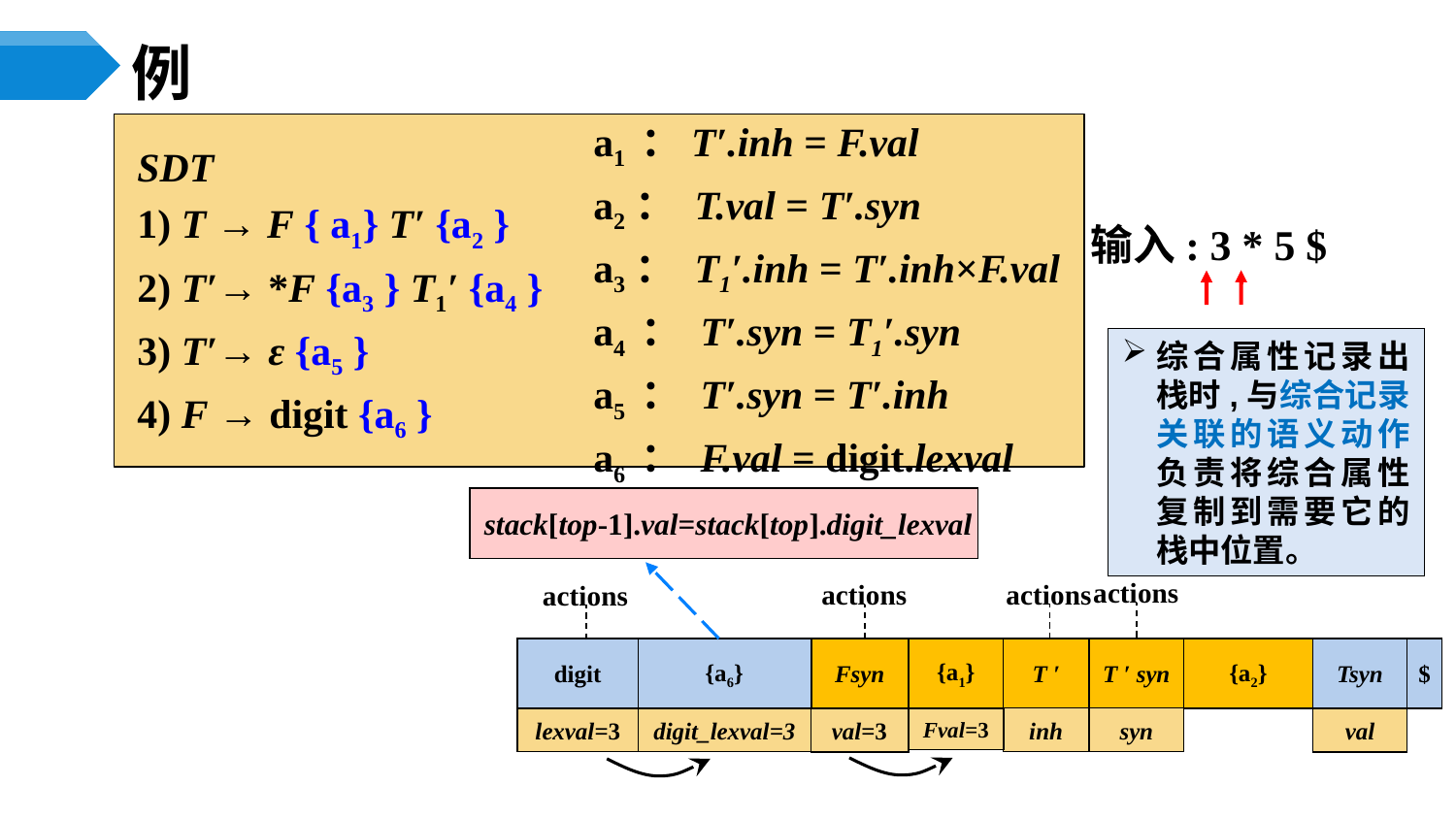

# 例
a1 ：T′.inh = F.val
a2： T.val = T′.syn
a3： T1′.inh = T′.inh×F.val
a4 ： T′.syn = T1′.syn
a5 ： T′.syn = T′.inh
a6 ： F.val = digit.lexval

SDT
1) T → F { a1} T′ {a2 }
2) T′→ *F {a3 } T1′ {a4 }
3) T′→ ε {a5 }
4) F → digit {a6 }
输入: 3 * 5 $

综合属性记录出栈时,与综合记录关联的语义动作负责将综合属性复制到需要它的栈中位置。
stack[top-1].val=stack[top].digit_lexval

actions
actions
actions
actions
digit
Tsyn
$
{a1}
T ′
T ′ syn
{a2}
{a6}
Fsyn
inh
syn
lexval=3
digit_lexval=3
Fval=3
val=3
val
val